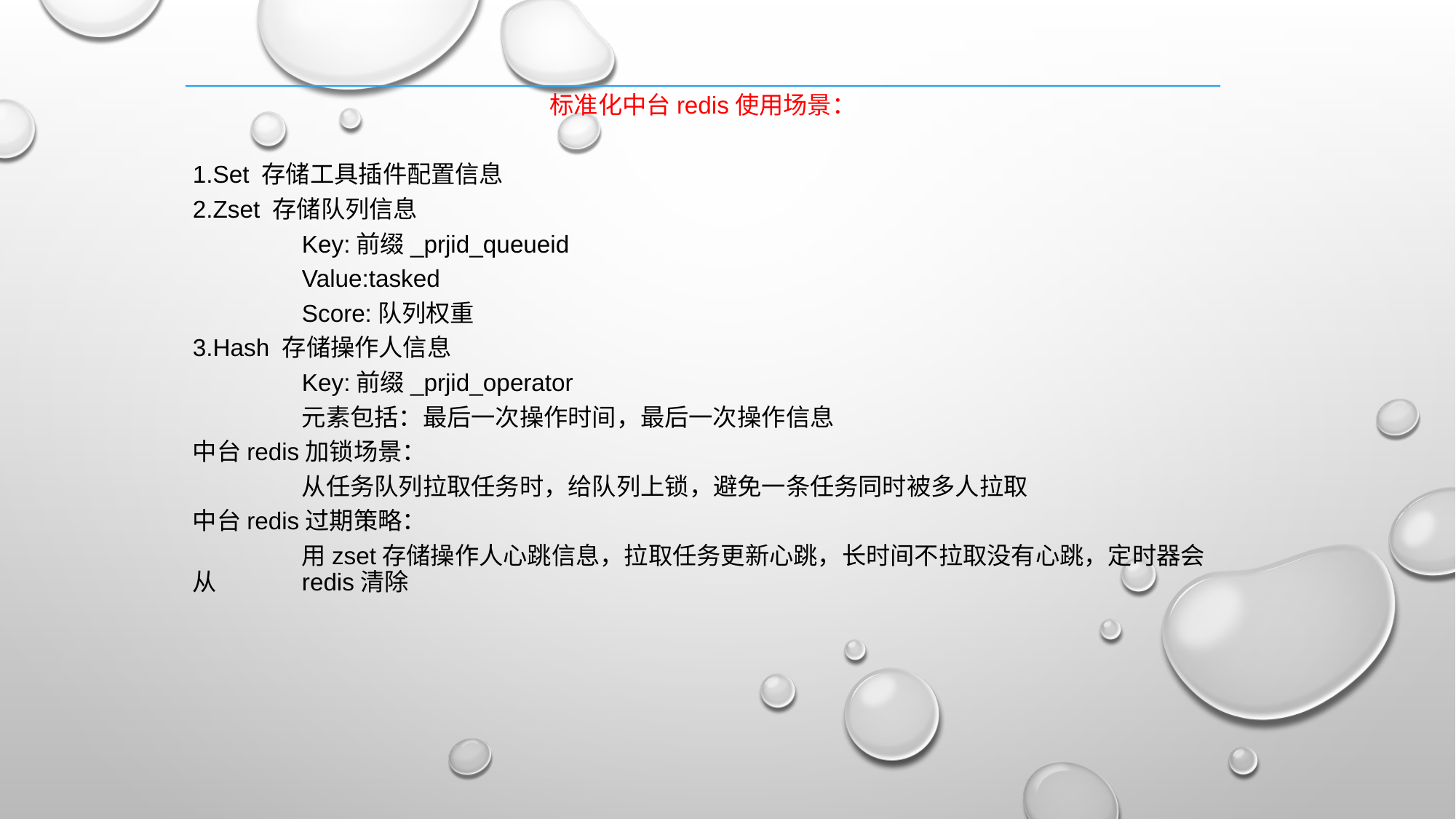

标准化中台redis使用场景：

1.Set 存储工具插件配置信息
2.Zset 存储队列信息
	Key:前缀_prjid_queueid
	Value:tasked
	Score:队列权重
3.Hash 存储操作人信息
	Key:前缀_prjid_operator
	元素包括：最后一次操作时间，最后一次操作信息
中台redis加锁场景：
	从任务队列拉取任务时，给队列上锁，避免一条任务同时被多人拉取
中台redis过期策略：
	用zset存储操作人心跳信息，拉取任务更新心跳，长时间不拉取没有心跳，定时器会从	redis清除